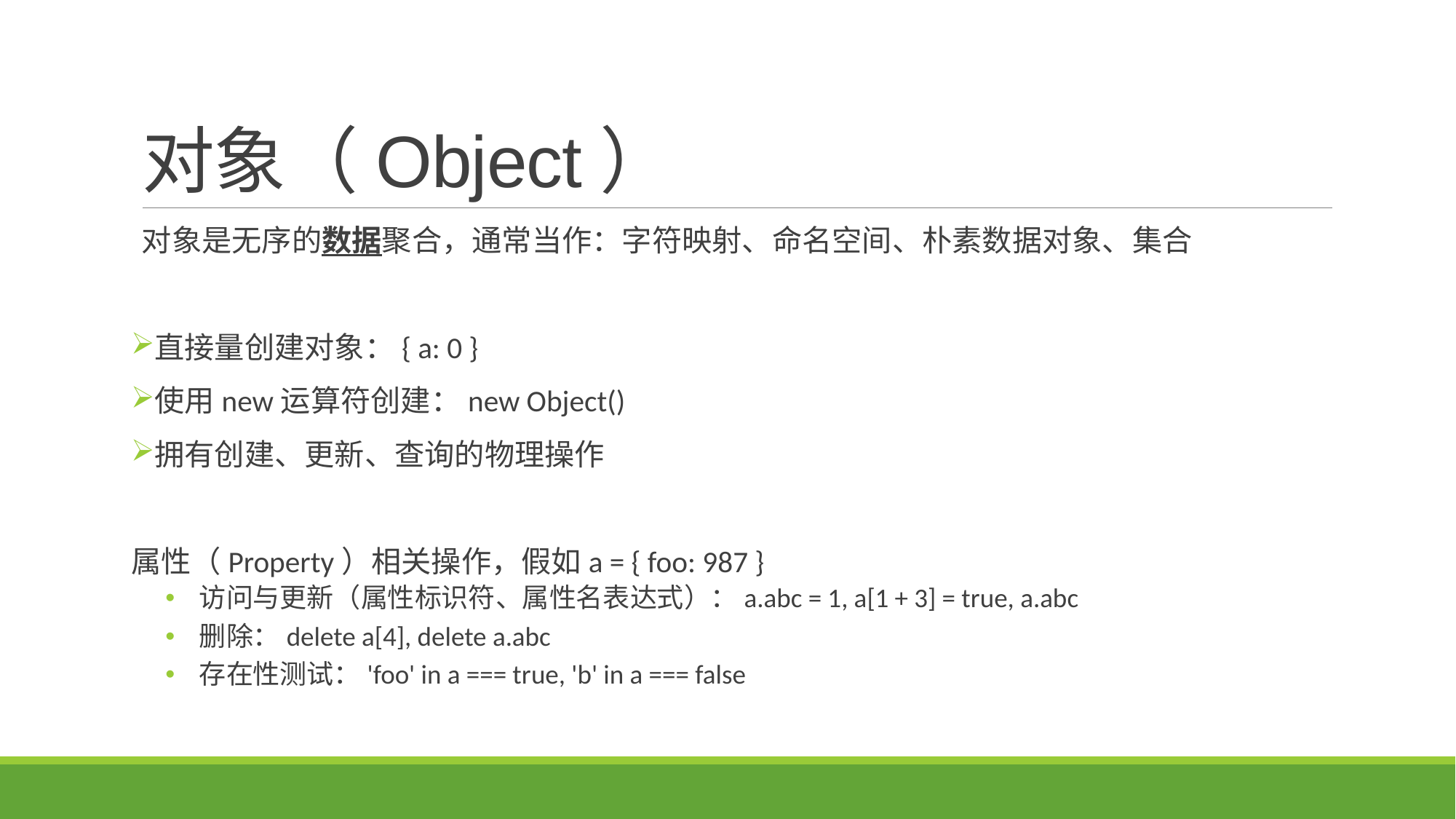

# 对象（Object）
对象是无序的数据聚合，通常当作：字符映射、命名空间、朴素数据对象、集合

直接量创建对象：{ a: 0 }
使用new运算符创建：new Object()
拥有创建、更新、查询的物理操作

属性（Property）相关操作，假如a = { foo: 987 }
访问与更新（属性标识符、属性名表达式）：a.abc = 1, a[1 + 3] = true, a.abc
删除：delete a[4], delete a.abc
存在性测试：'foo' in a === true, 'b' in a === false